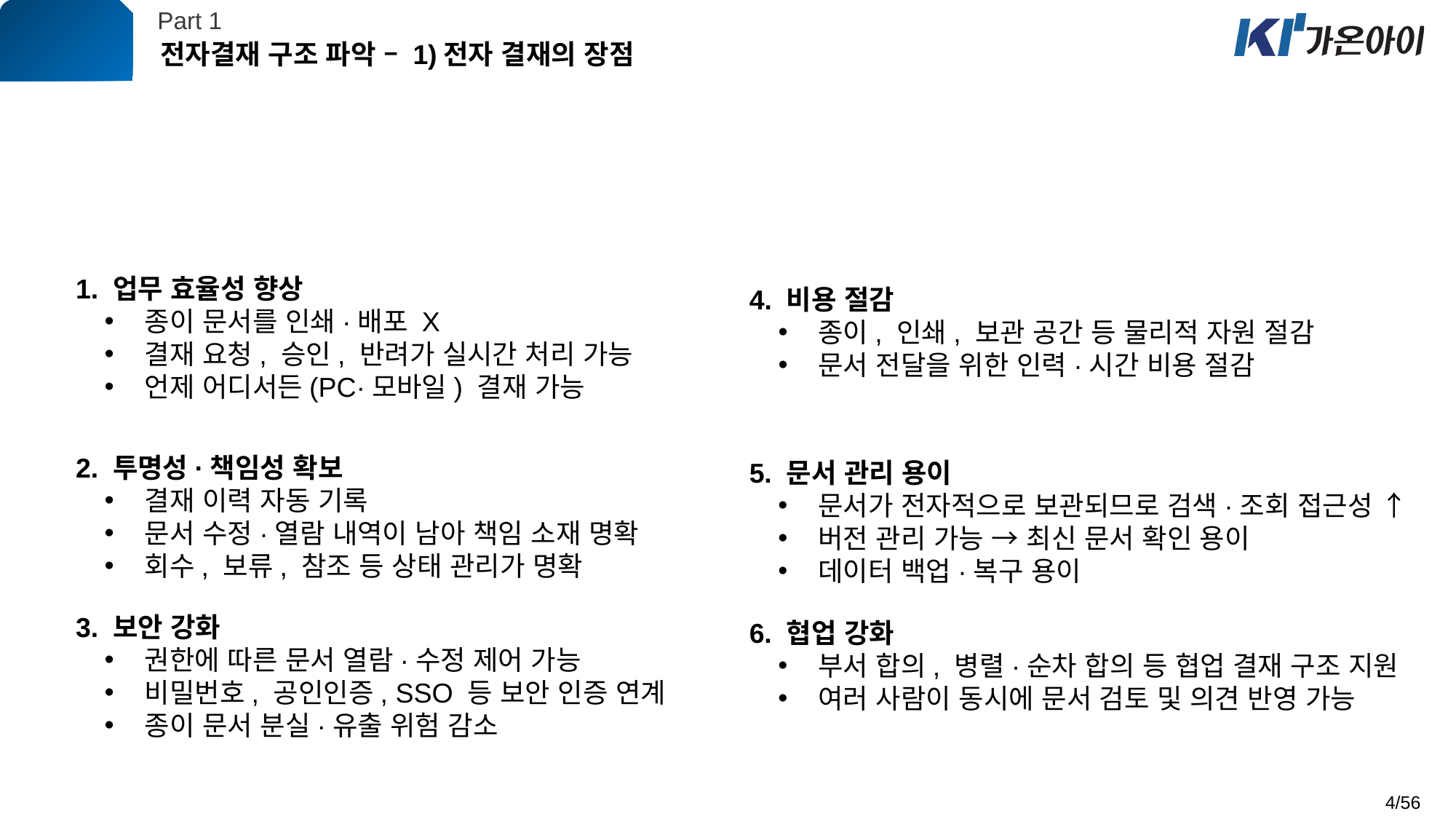

Part 1
전자결재 구조 파악 – 1)전자 결재의 장점
1. 업무 효율성 향상
 종이 문서를 인쇄·배포 X
 결재 요청, 승인, 반려가 실시간 처리 가능
 언제 어디서든(PC·모바일) 결재 가능
4. 비용 절감
 종이, 인쇄, 보관 공간 등 물리적 자원 절감
 문서 전달을 위한 인력·시간 비용 절감
2. 투명성·책임성 확보
 결재 이력 자동 기록
 문서 수정·열람 내역이 남아 책임 소재 명확
 회수, 보류, 참조 등 상태 관리가 명확
5. 문서 관리 용이
 문서가 전자적으로 보관되므로 검색·조회 접근성 ↑
 버전 관리 가능 → 최신 문서 확인 용이
 데이터 백업·복구 용이
3. 보안 강화
 권한에 따른 문서 열람·수정 제어 가능
 비밀번호, 공인인증, SSO 등 보안 인증 연계
 종이 문서 분실·유출 위험 감소
6. 협업 강화
 부서 합의, 병렬·순차 합의 등 협업 결재 구조 지원
 여러 사람이 동시에 문서 검토 및 의견 반영 가능
4/56